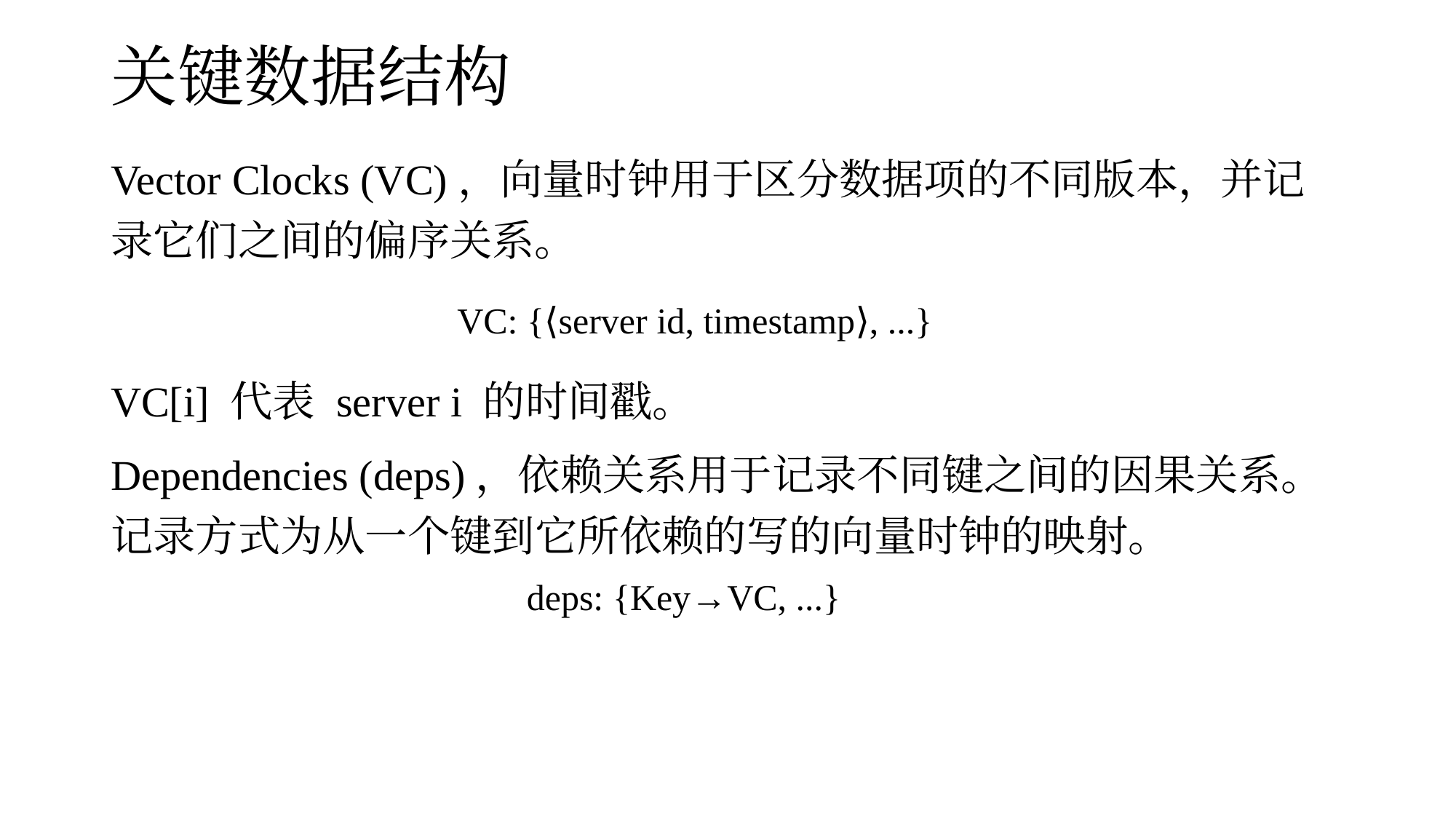

# 关键数据结构
Vector Clocks (VC)，向量时钟用于区分数据项的不同版本，并记录它们之间的偏序关系。
VC: {⟨server id, timestamp⟩, ...}
VC[i] 代表 server i 的时间戳。
Dependencies (deps)，依赖关系用于记录不同键之间的因果关系。记录方式为从一个键到它所依赖的写的向量时钟的映射。

deps: {Key→VC, ...}